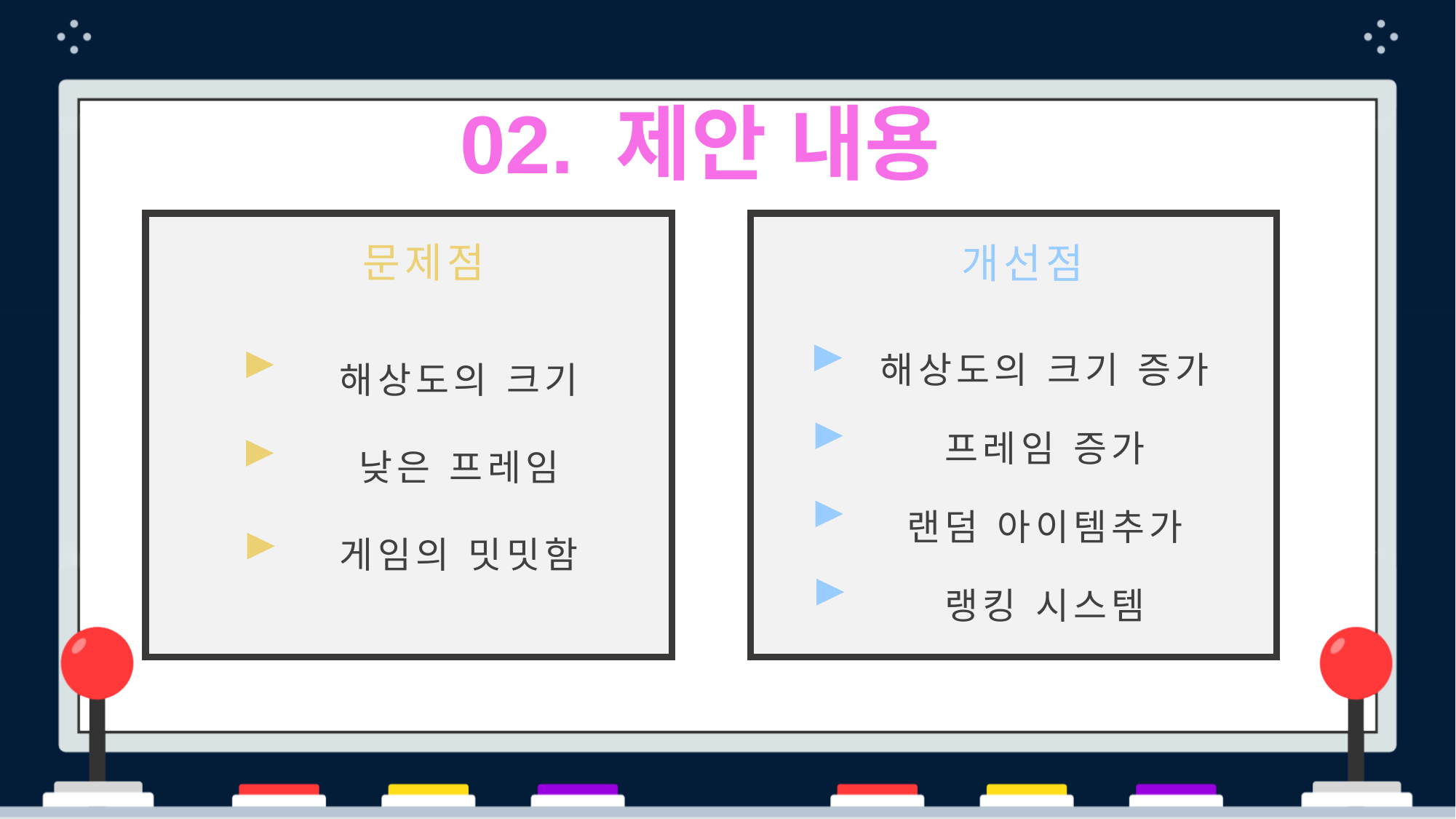

02. 제안 내용

문제점
개선점
해상도의 크기 증가
프레임 증가
랜덤 아이템추가
랭킹 시스템
해상도의 크기
낮은 프레임
게임의 밋밋함